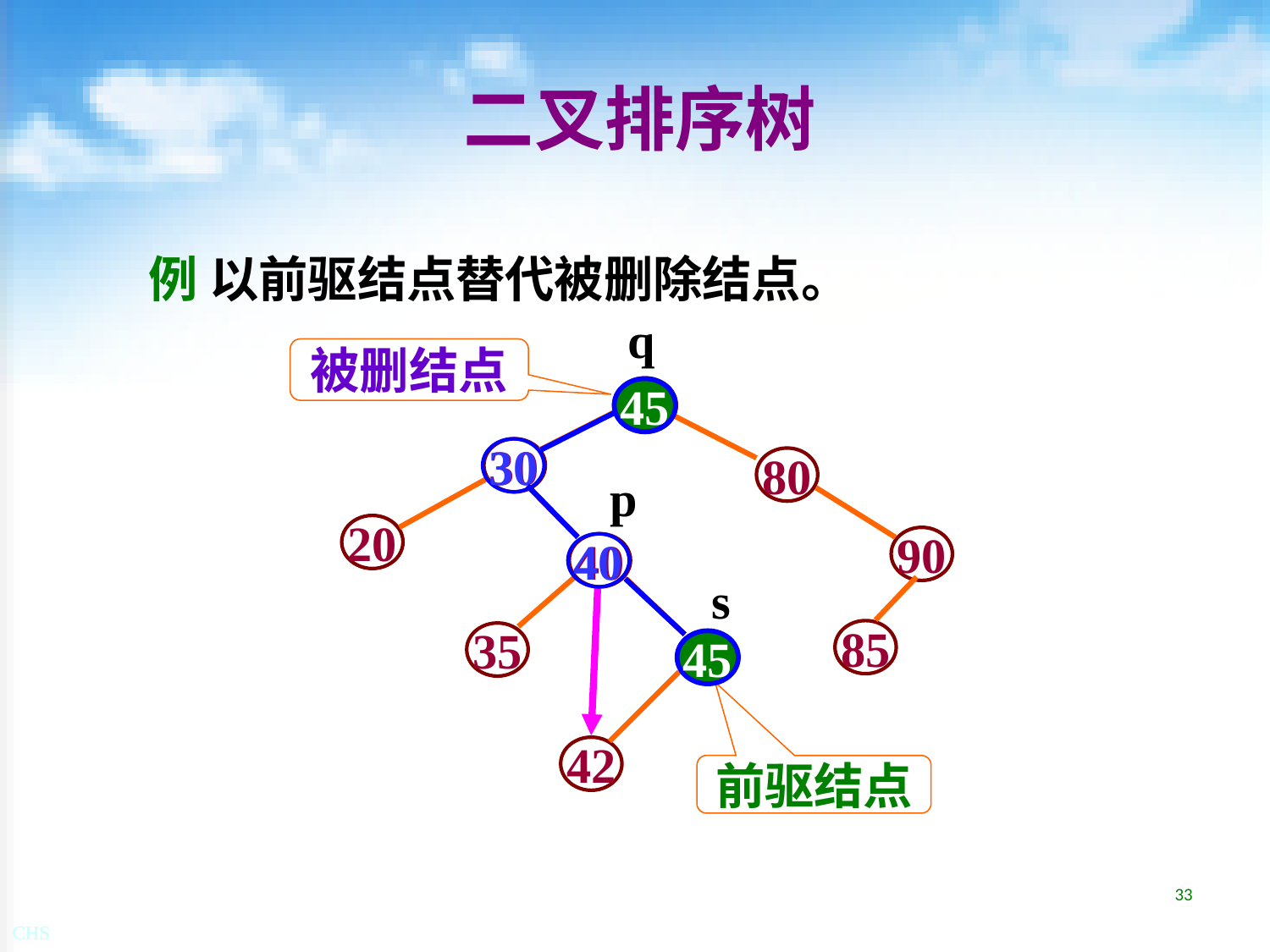

# 二叉排序树
例 以前驱结点替代被删除结点。
q
被删结点
45
50

30
30
80
p

20
90
40
40
s

85
35
45
45

42
前驱结点
33